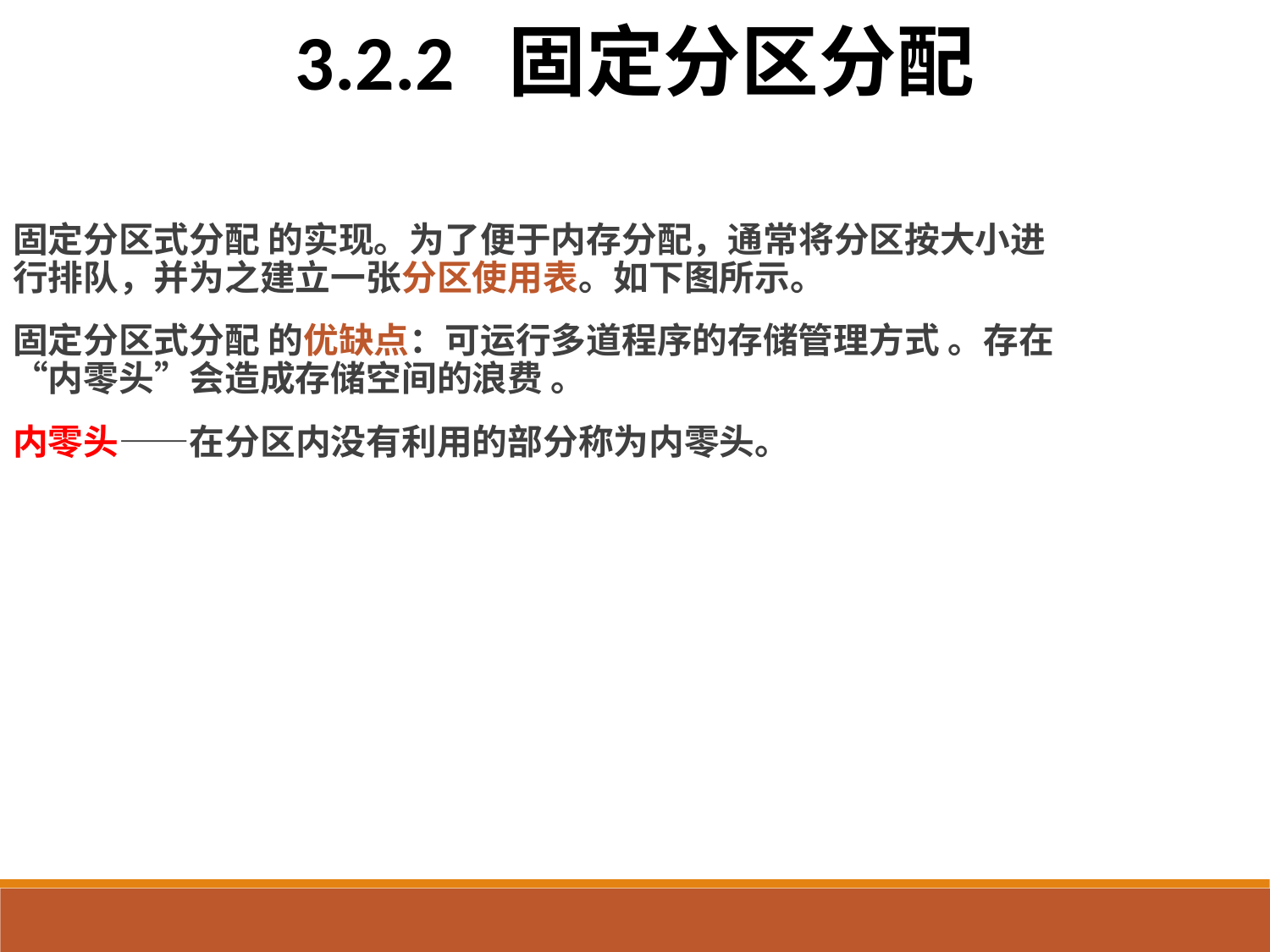

3.2.2  固定分区分配
固定分区式分配 的实现。为了便于内存分配，通常将分区按大小进行排队，并为之建立一张分区使用表。如下图所示。
固定分区式分配 的优缺点：可运行多道程序的存储管理方式 。存在“内零头”会造成存储空间的浪费 。
内零头——在分区内没有利用的部分称为内零头。